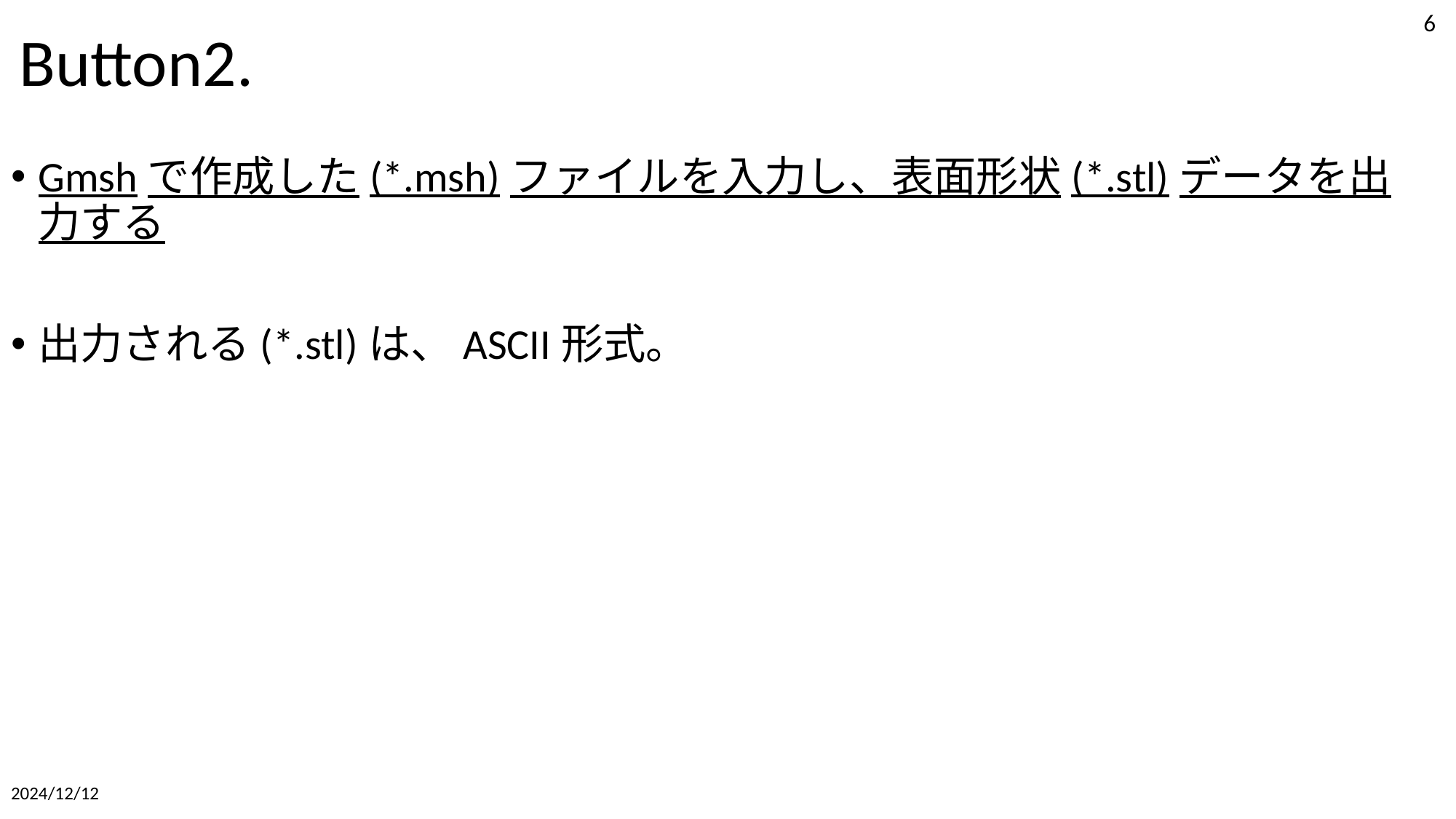

6
# Button2.
Gmshで作成した(*.msh)ファイルを入力し、表面形状(*.stl)データを出力する

出力される(*.stl)は、ASCII形式。
2024/12/12